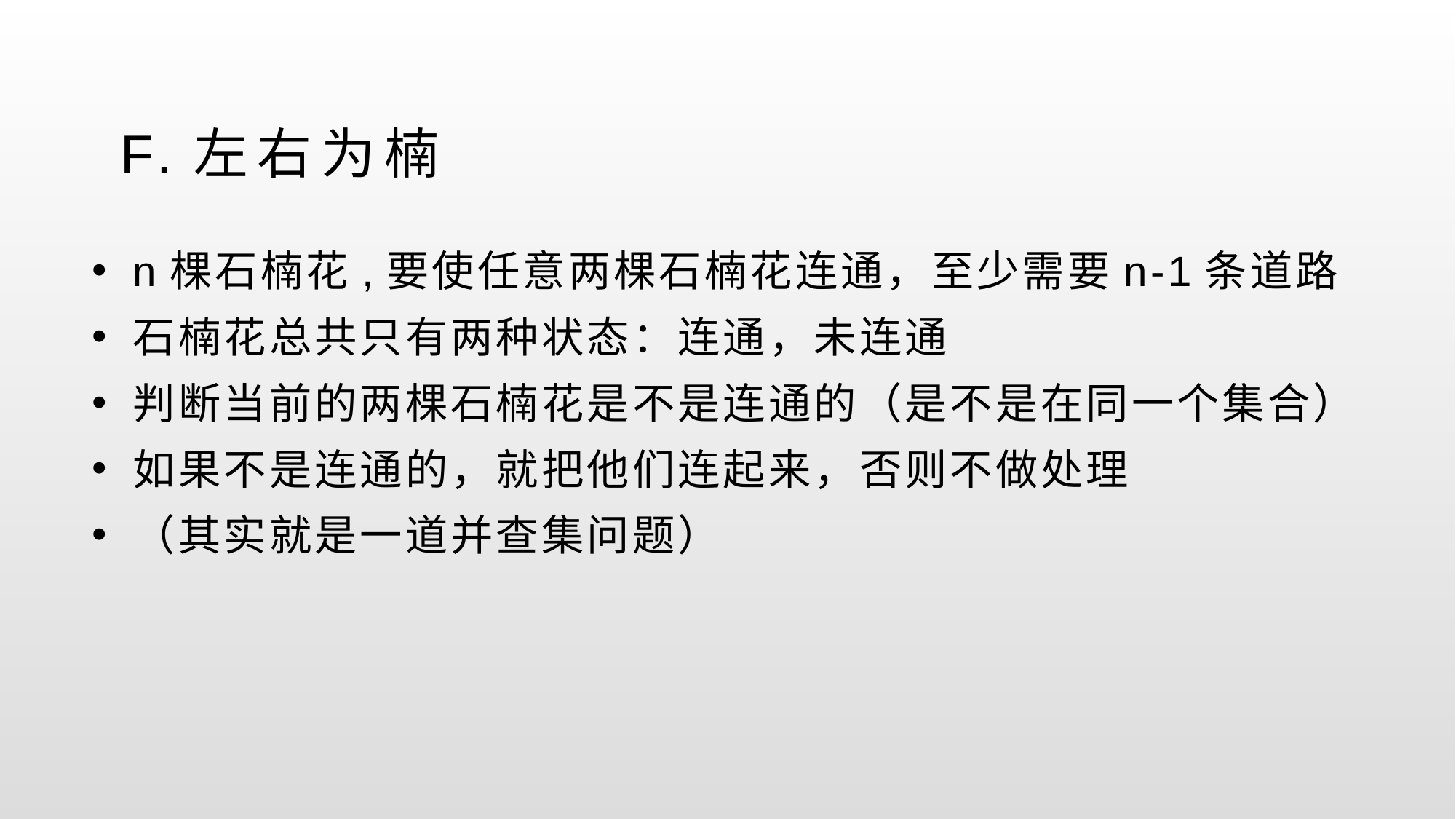

F.左右为楠
n棵石楠花,要使任意两棵石楠花连通，至少需要n-1条道路
石楠花总共只有两种状态：连通，未连通
判断当前的两棵石楠花是不是连通的（是不是在同一个集合）
如果不是连通的，就把他们连起来，否则不做处理
（其实就是一道并查集问题）